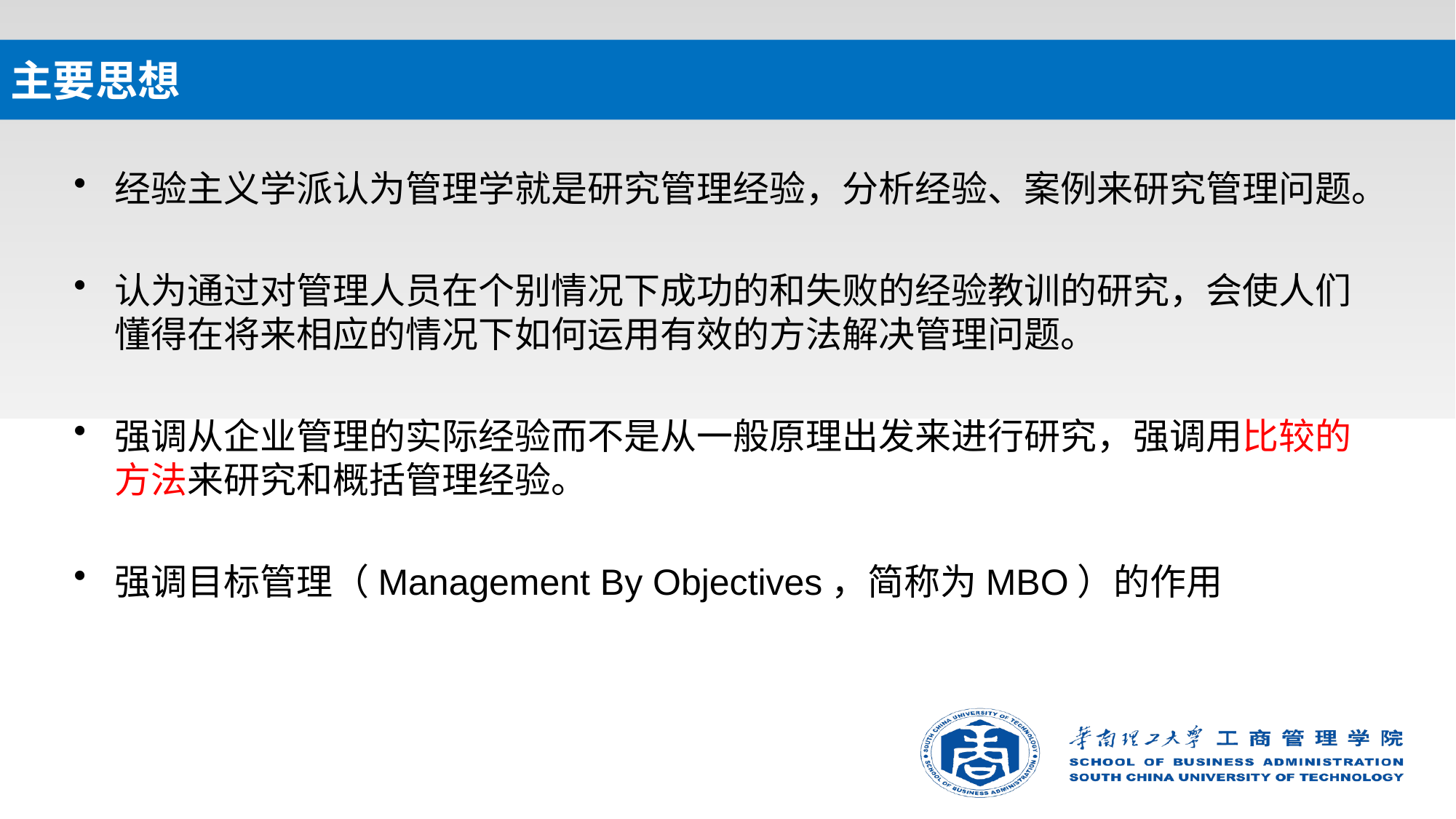

# 主要思想
经验主义学派认为管理学就是研究管理经验，分析经验、案例来研究管理问题。

认为通过对管理人员在个别情况下成功的和失败的经验教训的研究，会使人们懂得在将来相应的情况下如何运用有效的方法解决管理问题。

强调从企业管理的实际经验而不是从一般原理出发来进行研究，强调用比较的方法来研究和概括管理经验。

强调目标管理（Management By Objectives，简称为MBO）的作用